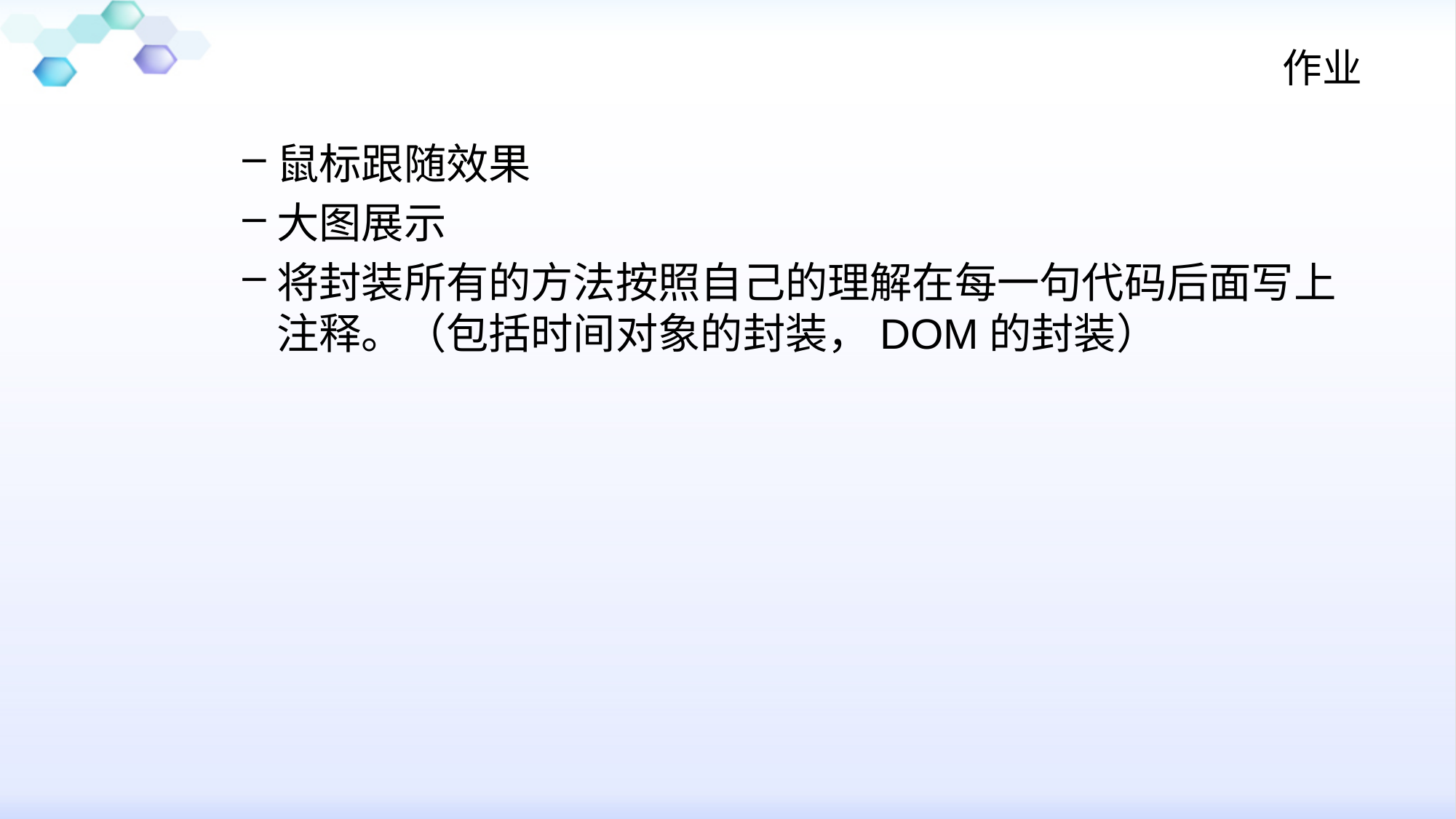

# 作业
鼠标跟随效果
大图展示
将封装所有的方法按照自己的理解在每一句代码后面写上注释。（包括时间对象的封装，DOM的封装）